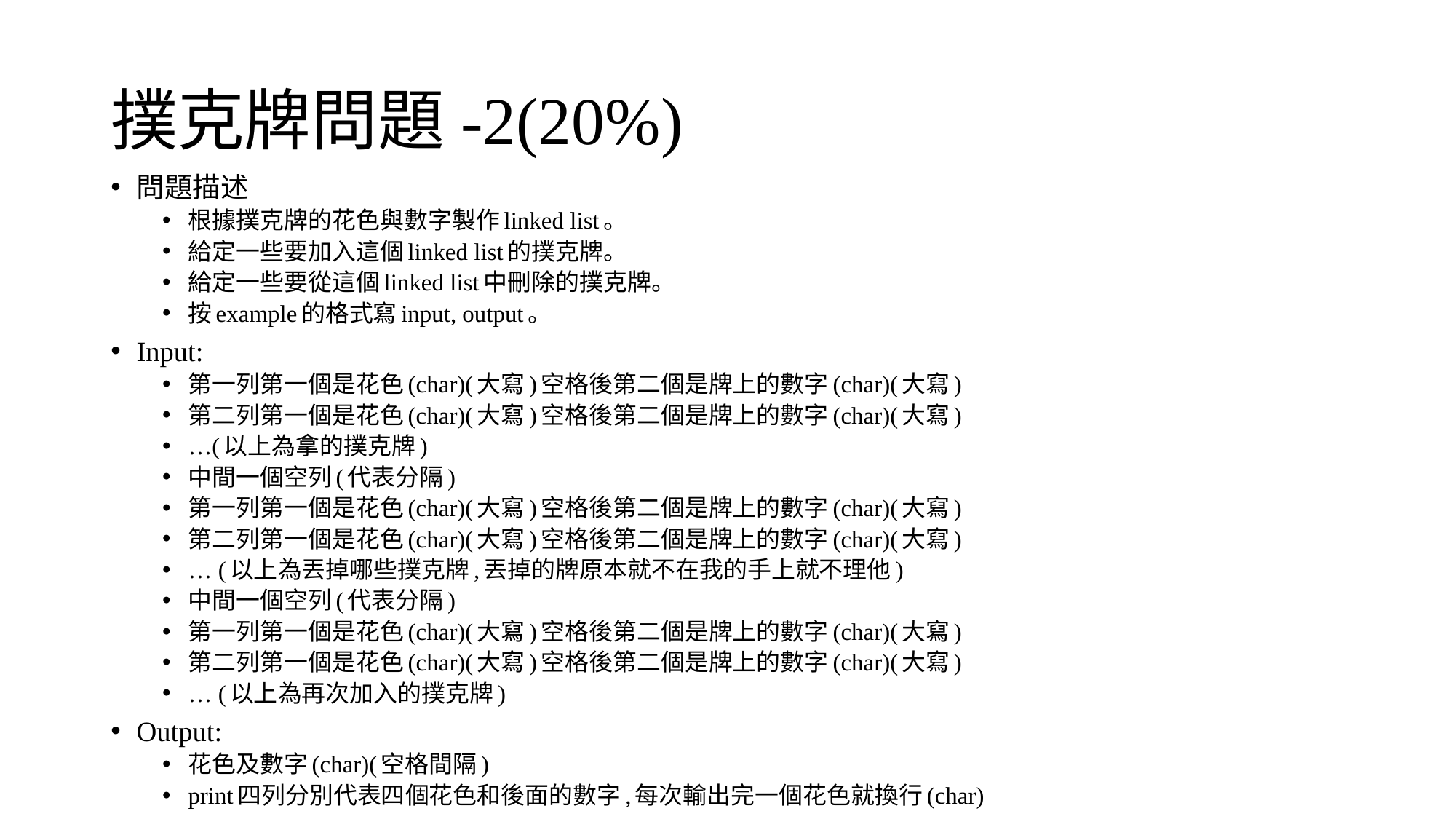

# 撲克牌問題-2(20%)
問題描述
根據撲克牌的花色與數字製作linked list。
給定一些要加入這個linked list的撲克牌。
給定一些要從這個linked list中刪除的撲克牌。
按example的格式寫input, output。
Input:
第一列第一個是花色(char)(大寫)空格後第二個是牌上的數字(char)(大寫)
第二列第一個是花色(char)(大寫)空格後第二個是牌上的數字(char)(大寫)
…(以上為拿的撲克牌)
中間一個空列(代表分隔)
第一列第一個是花色(char)(大寫)空格後第二個是牌上的數字(char)(大寫)
第二列第一個是花色(char)(大寫)空格後第二個是牌上的數字(char)(大寫)
… (以上為丟掉哪些撲克牌,丟掉的牌原本就不在我的手上就不理他)
中間一個空列(代表分隔)
第一列第一個是花色(char)(大寫)空格後第二個是牌上的數字(char)(大寫)
第二列第一個是花色(char)(大寫)空格後第二個是牌上的數字(char)(大寫)
… (以上為再次加入的撲克牌)
Output:
花色及數字(char)(空格間隔)
print四列分別代表四個花色和後面的數字,每次輸出完一個花色就換行(char)